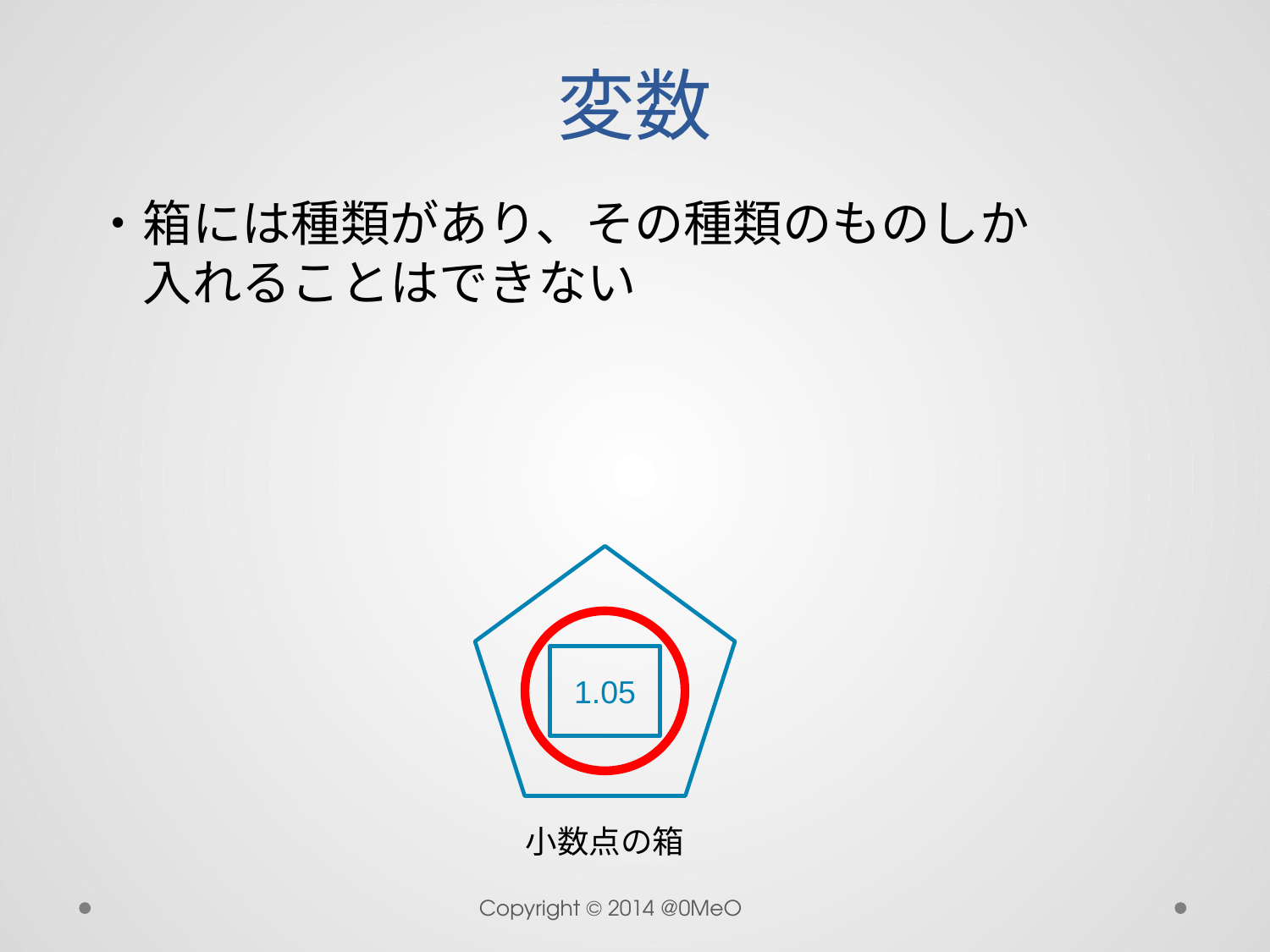

# 変数
・箱には種類があり、その種類のものしか
　入れることはできない

1.05
小数点の箱